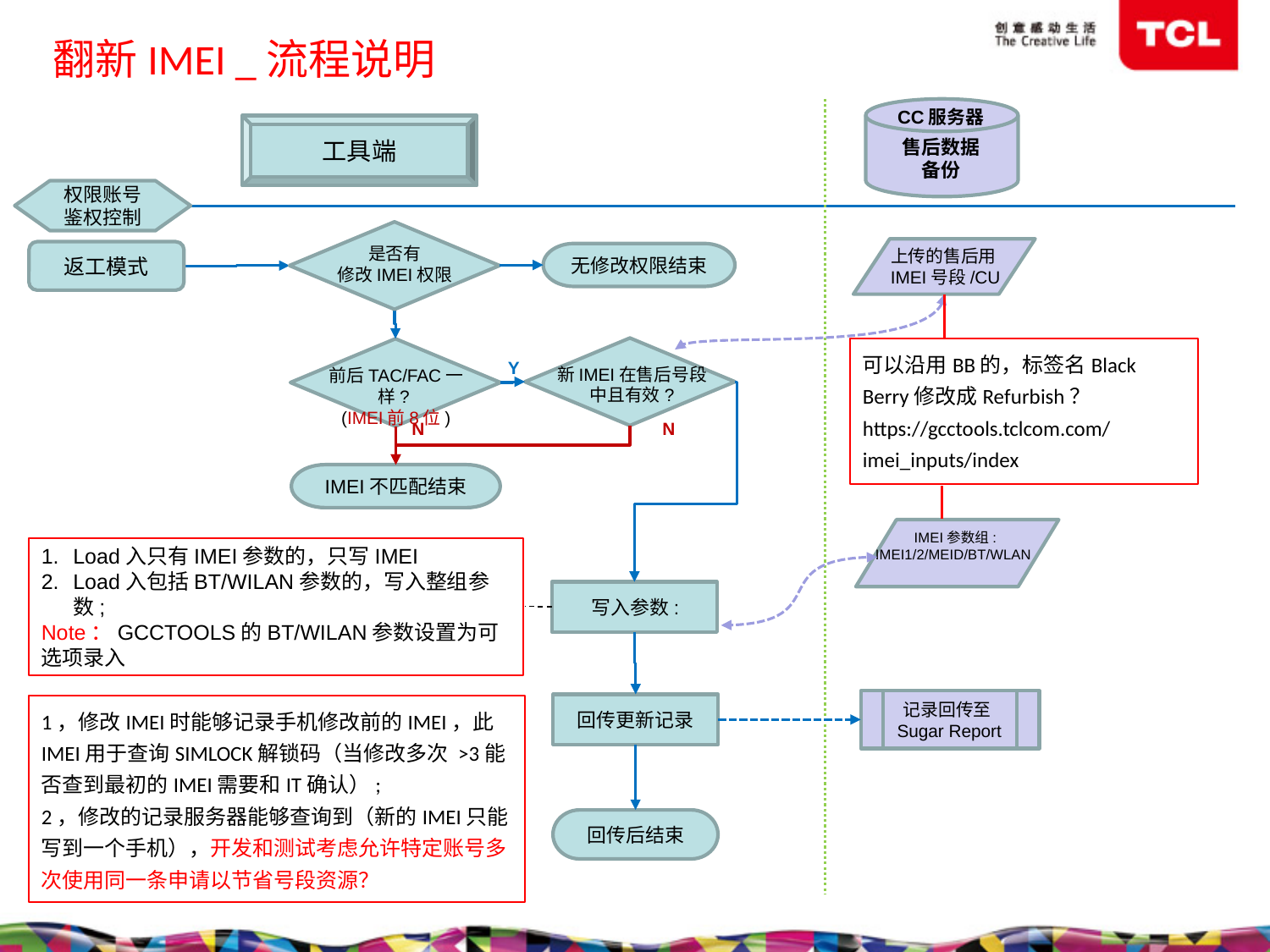

# 翻新IMEI _流程说明

CC服务器
售后数据
备份
工具端
权限账号鉴权控制

是否有
修改IMEI权限

上传的售后用IMEI号段/CU
返工模式
无修改权限结束

新IMEI在售后号段中且有效?

前后TAC/FAC一样?
(IMEI前8位)
可以沿用BB的，标签名Black Berry修改成Refurbish？
https://gcctools.tclcom.com/imei_inputs/index
Y
N
N
IMEI不匹配结束

IMEI参数组:
IMEI1/2/MEID/BT/WLAN
Load入只有IMEI参数的，只写IMEI
Load入包括BT/WILAN参数的，写入整组参数;
Note：GCCTOOLS的BT/WILAN参数设置为可选项录入

写入参数:

记录回传至Sugar Report

回传更新记录
1，修改IMEI时能够记录手机修改前的IMEI，此IMEI用于查询SIMLOCK解锁码（当修改多次 >3能否查到最初的IMEI需要和IT确认）;
2，修改的记录服务器能够查询到（新的IMEI只能写到一个手机），开发和测试考虑允许特定账号多次使用同一条申请以节省号段资源？
回传后结束